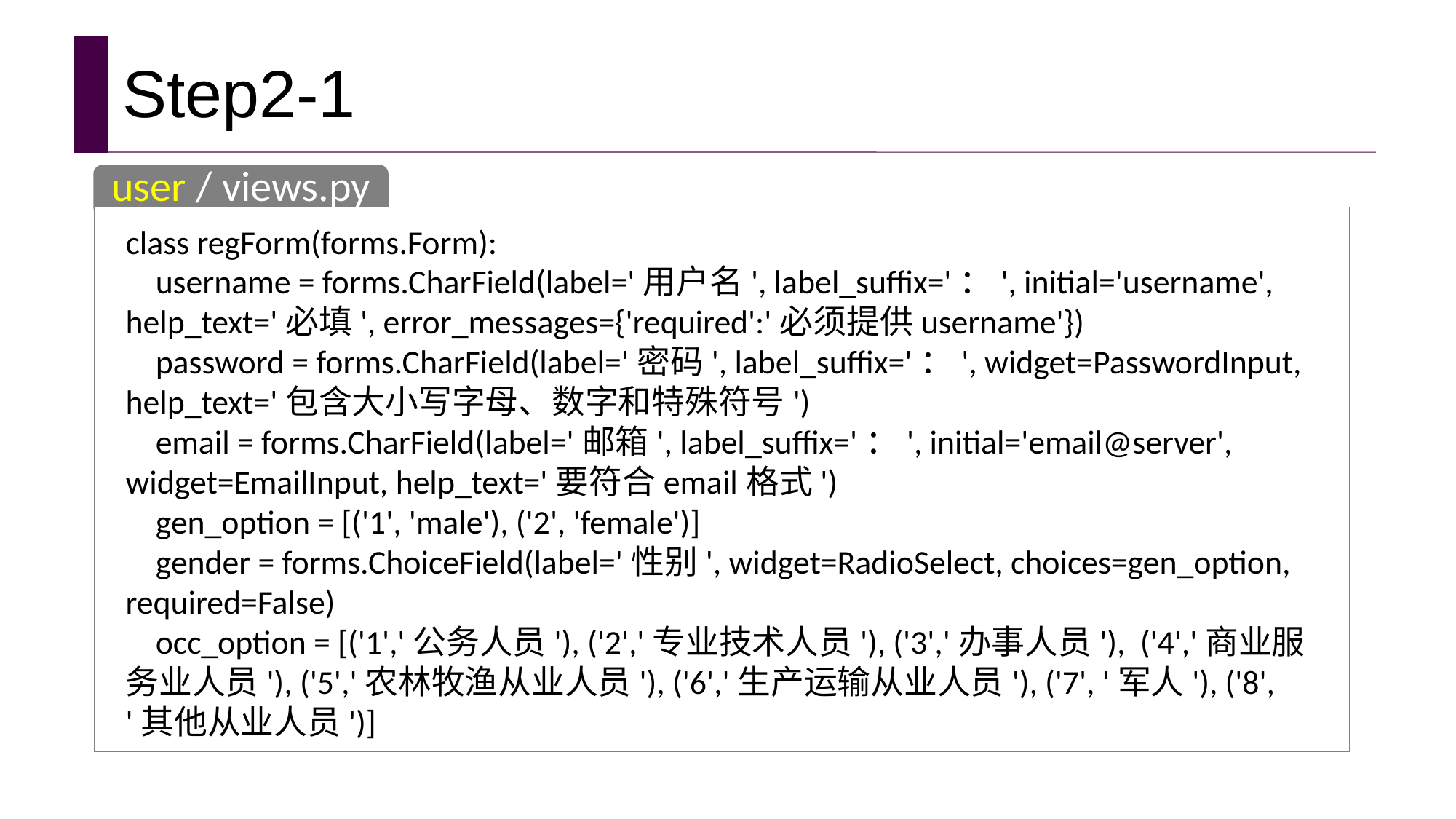

# Step2-1
user / views.py

class regForm(forms.Form):
    username = forms.CharField(label='用户名', label_suffix='：', initial='username', help_text='必填', error_messages={'required':'必须提供username'})
    password = forms.CharField(label='密码', label_suffix='：', widget=PasswordInput, help_text='包含大小写字母、数字和特殊符号')
    email = forms.CharField(label='邮箱', label_suffix='：', initial='email@server', widget=EmailInput, help_text='要符合email格式')
    gen_option = [('1', 'male'), ('2', 'female')]
    gender = forms.ChoiceField(label='性别', widget=RadioSelect, choices=gen_option, required=False)
    occ_option = [('1','公务人员'), ('2','专业技术人员'), ('3','办事人员'),  ('4','商业服务业人员'), ('5','农林牧渔从业人员'), ('6','生产运输从业人员'), ('7', '军人'), ('8', '其他从业人员')]